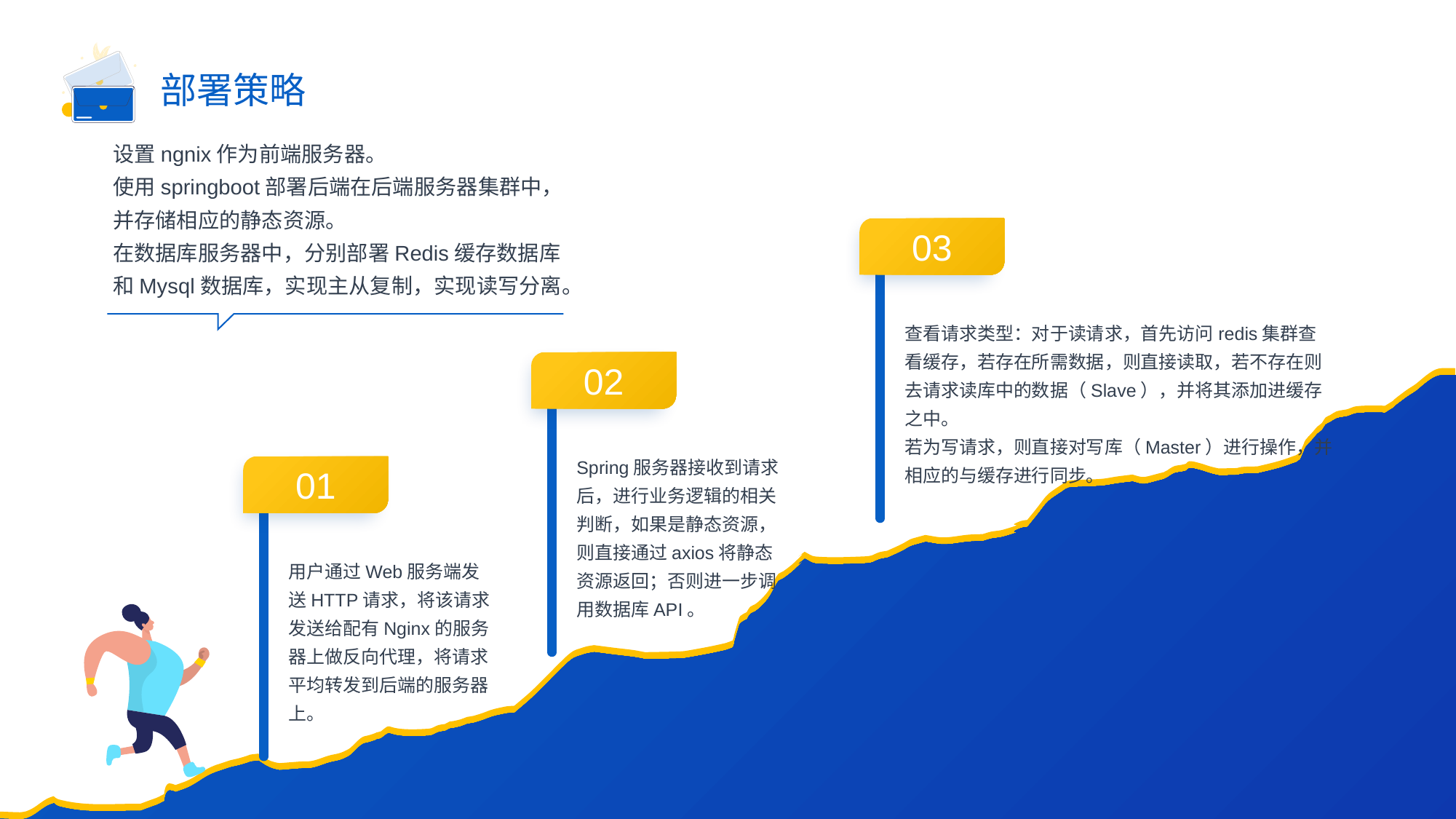

部署策略
设置ngnix作为前端服务器。
使用springboot部署后端在后端服务器集群中，并存储相应的静态资源。
在数据库服务器中，分别部署Redis缓存数据库和Mysql数据库，实现主从复制，实现读写分离。
03
查看请求类型：对于读请求，首先访问redis集群查看缓存，若存在所需数据，则直接读取，若不存在则去请求读库中的数据（Slave），并将其添加进缓存之中。
若为写请求，则直接对写库（Master）进行操作，并相应的与缓存进行同步。

02
Spring服务器接收到请求后，进行业务逻辑的相关判断，如果是静态资源，则直接通过axios将静态资源返回；否则进一步调用数据库API。
01
用户通过Web服务端发送HTTP请求，将该请求发送给配有Nginx的服务器上做反向代理，将请求平均转发到后端的服务器上。